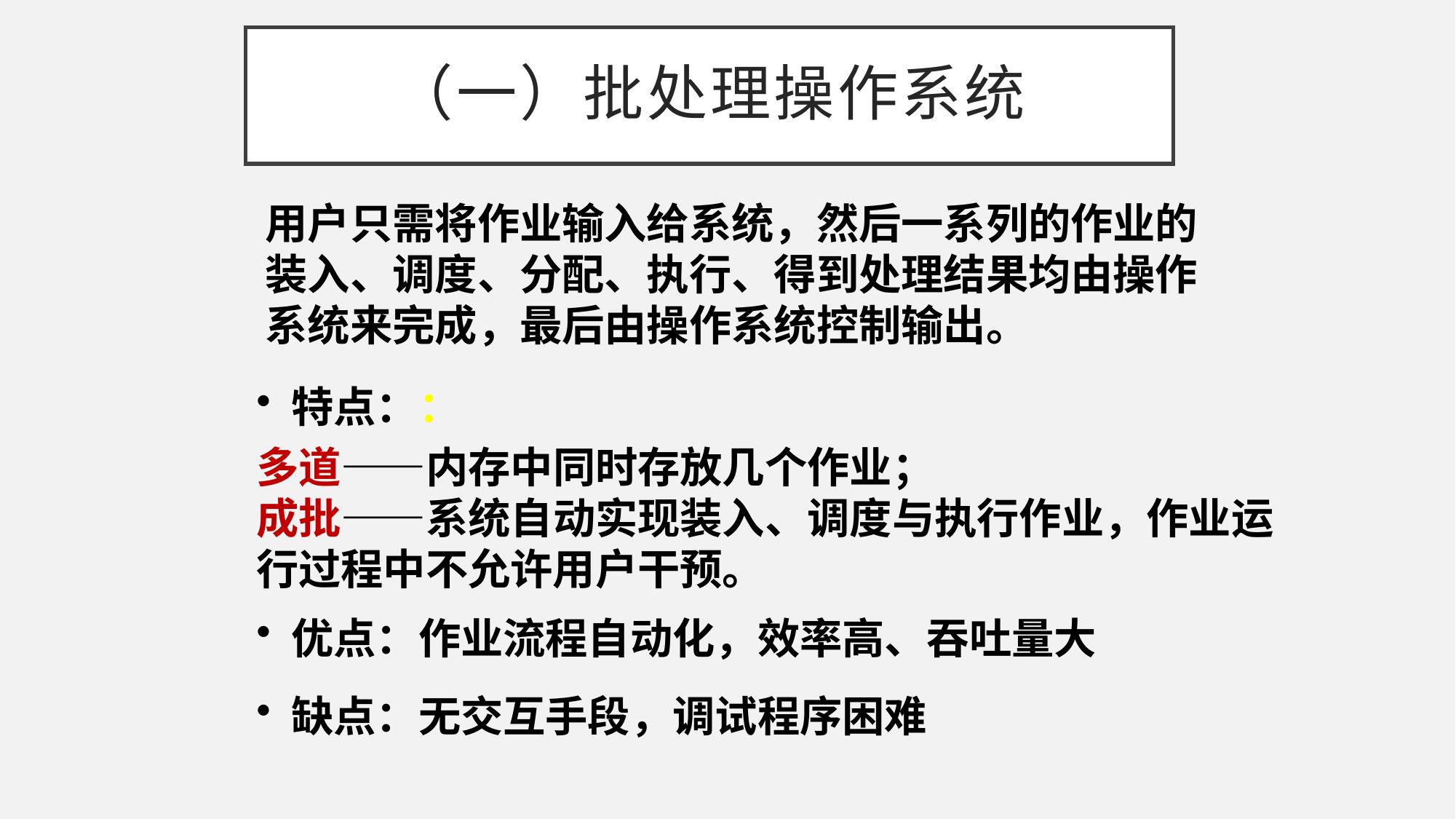

# （一）批处理操作系统
用户只需将作业输入给系统，然后一系列的作业的装入、调度、分配、执行、得到处理结果均由操作系统来完成，最后由操作系统控制输出。
 特点：：
多道——内存中同时存放几个作业；
成批——系统自动实现装入、调度与执行作业，作业运行过程中不允许用户干预。

 优点：作业流程自动化，效率高、吞吐量大

 缺点：无交互手段，调试程序困难